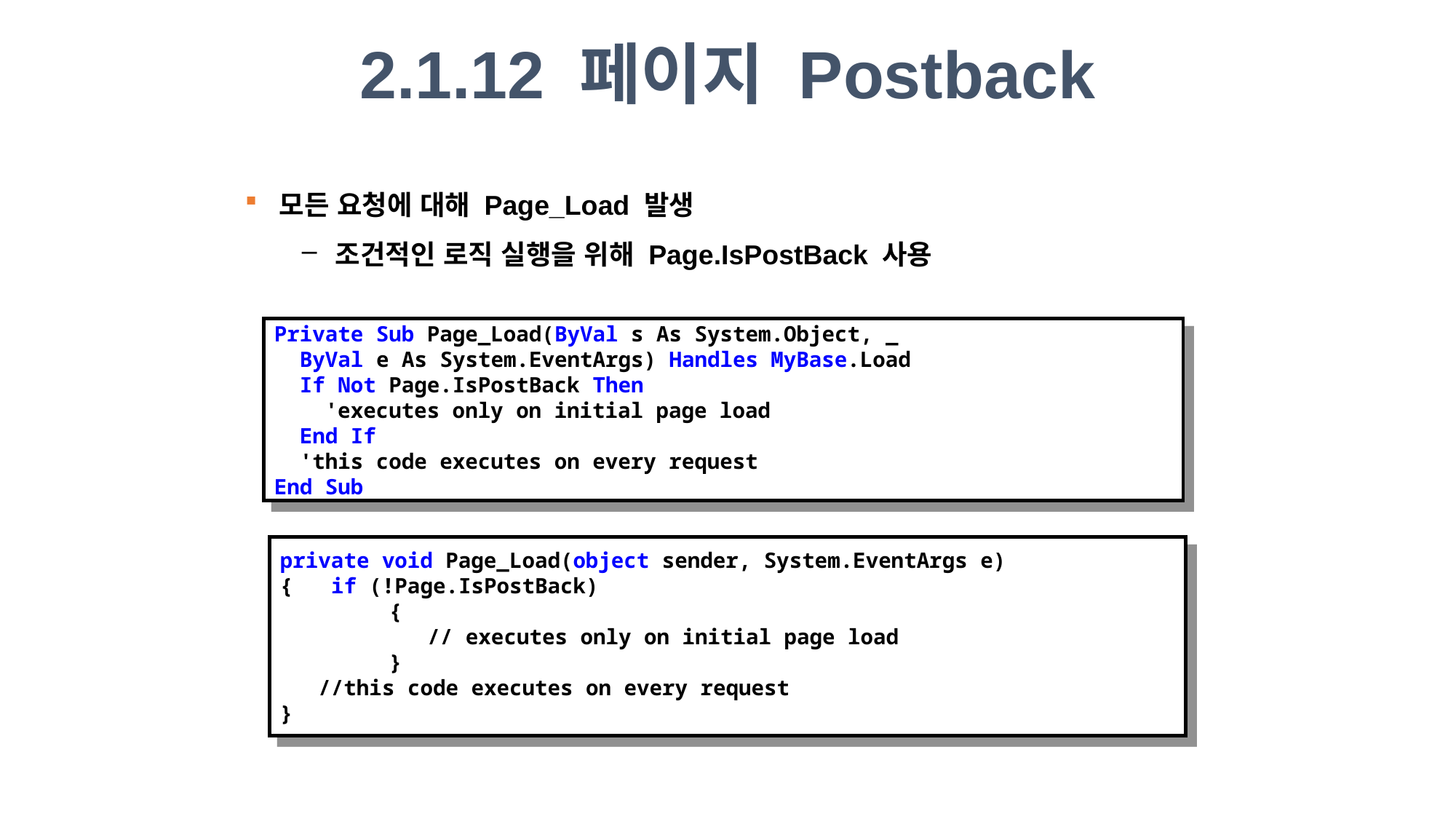

2.1.12 페이지 Postback
모든 요청에 대해 Page_Load 발생
조건적인 로직 실행을 위해 Page.IsPostBack 사용
Private Sub Page_Load(ByVal s As System.Object, _
  ByVal e As System.EventArgs) Handles MyBase.Load
  If Not Page.IsPostBack Then
    'executes only on initial page load
  End If
  'this code executes on every request
End Sub
private void Page_Load(object sender, System.EventArgs e)
{   if (!Page.IsPostBack)
	{
	   // executes only on initial page load
	}
   //this code executes on every request
}